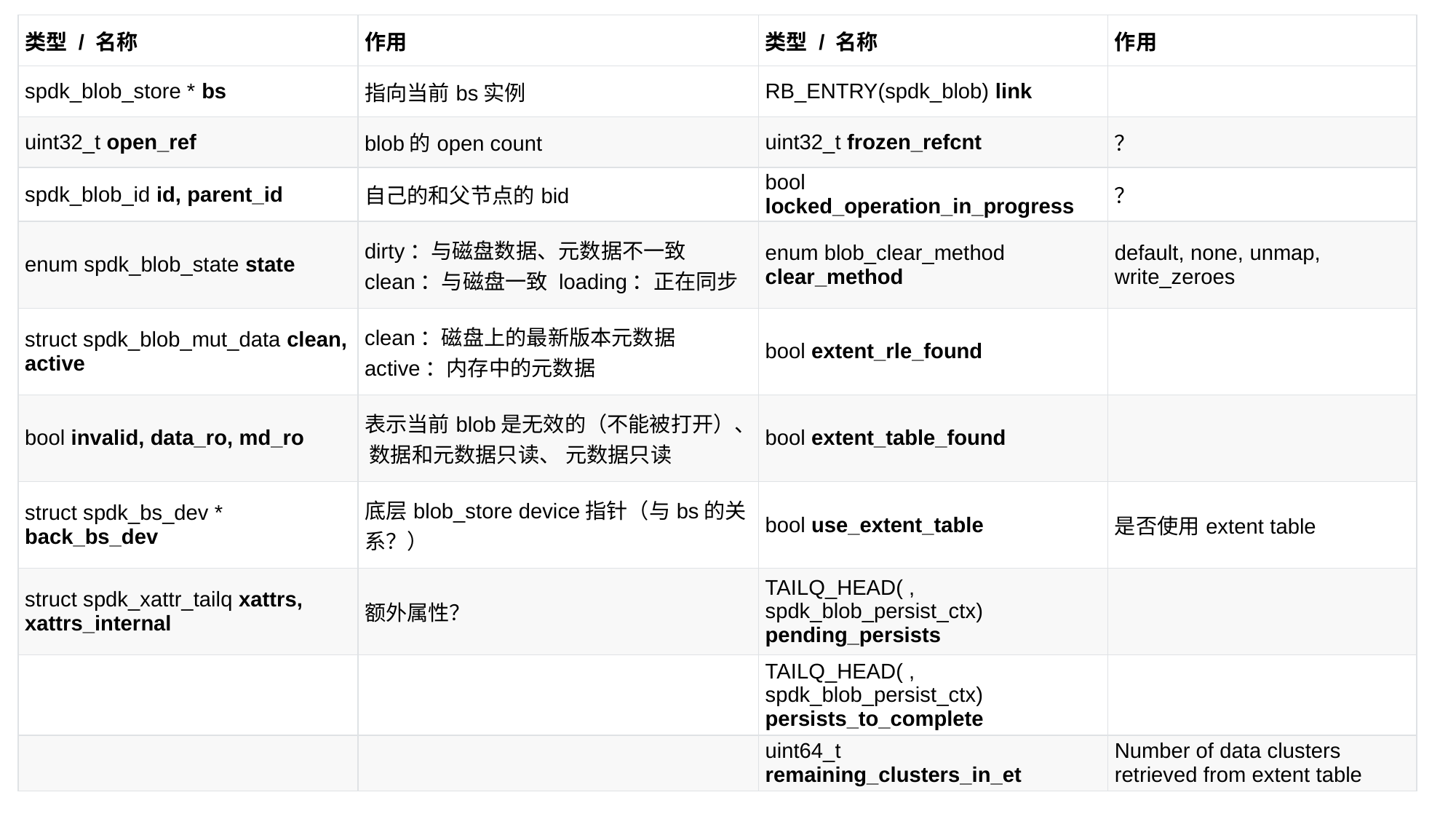

| 类型 / 名称 | 作用 | 类型 / 名称 | 作用 |
| --- | --- | --- | --- |
| spdk\_blob\_store \* bs | 指向当前bs实例 | RB\_ENTRY(spdk\_blob) link |  |
| uint32\_t open\_ref | blob的open count | uint32\_t frozen\_refcnt | ？ |
| spdk\_blob\_id id, parent\_id | 自己的和父节点的bid | bool locked\_operation\_in\_progress | ？ |
| enum spdk\_blob\_state state | dirty：与磁盘数据、元数据不一致 clean：与磁盘一致 loading：正在同步 | enum blob\_clear\_method clear\_method | default, none, unmap, write\_zeroes |
| struct spdk\_blob\_mut\_data clean, active | clean：磁盘上的最新版本元数据 active：内存中的元数据 | bool extent\_rle\_found |  |
| bool invalid, data\_ro, md\_ro | 表示当前blob是无效的（不能被打开）、 数据和元数据只读、 元数据只读 | bool extent\_table\_found |  |
| struct spdk\_bs\_dev \* back\_bs\_dev | 底层blob\_store device指针（与bs的关系？） | bool use\_extent\_table | 是否使用extent table |
| struct spdk\_xattr\_tailq xattrs, xattrs\_internal | 额外属性？ | TAILQ\_HEAD( , spdk\_blob\_persist\_ctx) pending\_persists |  |
|  |  | TAILQ\_HEAD( , spdk\_blob\_persist\_ctx) persists\_to\_complete |  |
|  |  | uint64\_t remaining\_clusters\_in\_et | Number of data clusters retrieved from extent table |